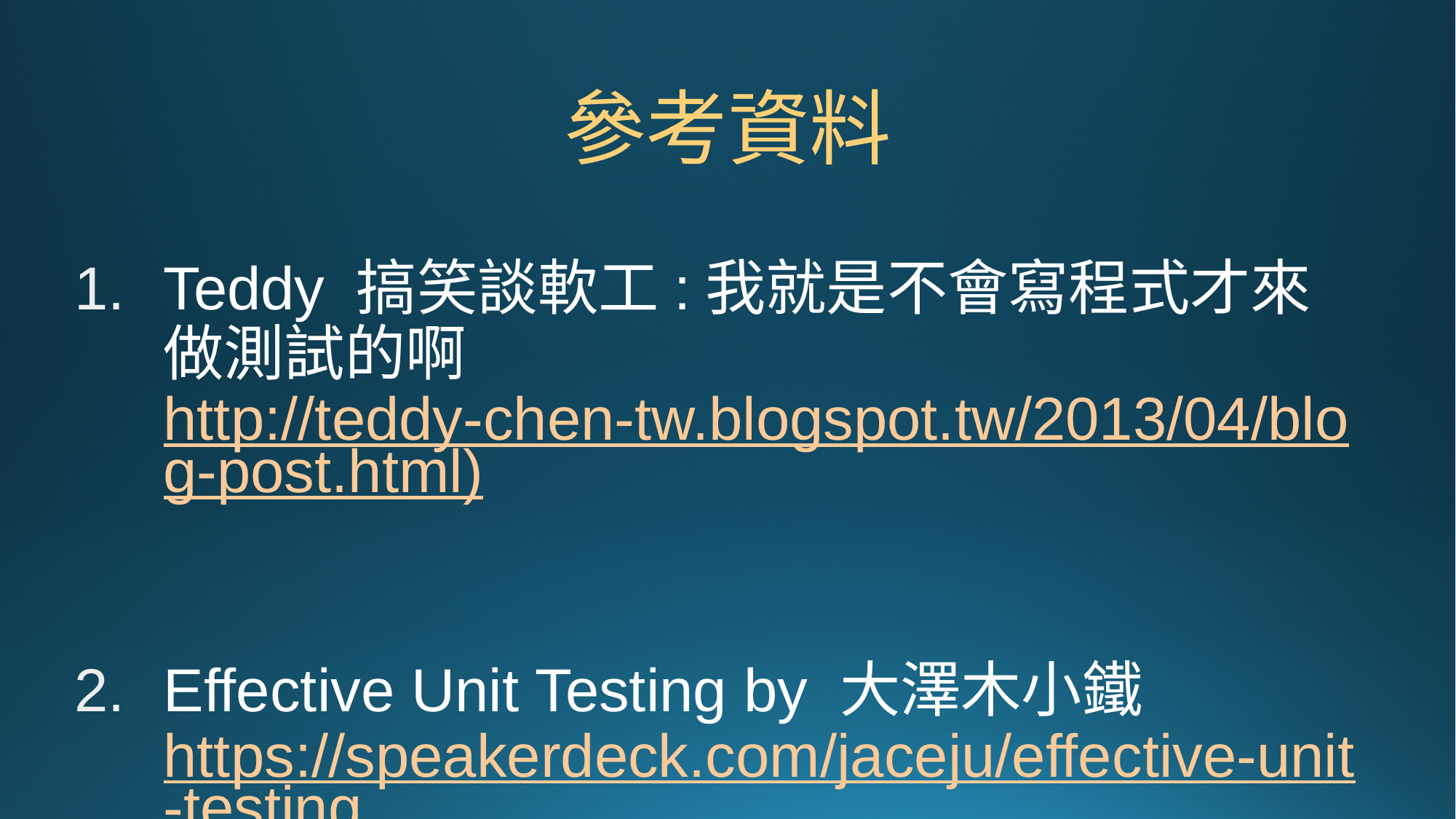

# 參考資料
Teddy 搞笑談軟工:我就是不會寫程式才來做測試的啊
http://teddy-chen-tw.blogspot.tw/2013/04/blog-post.html)
Effective Unit Testing by 大澤木小鐵https://speakerdeck.com/jaceju/effective-unit-testing